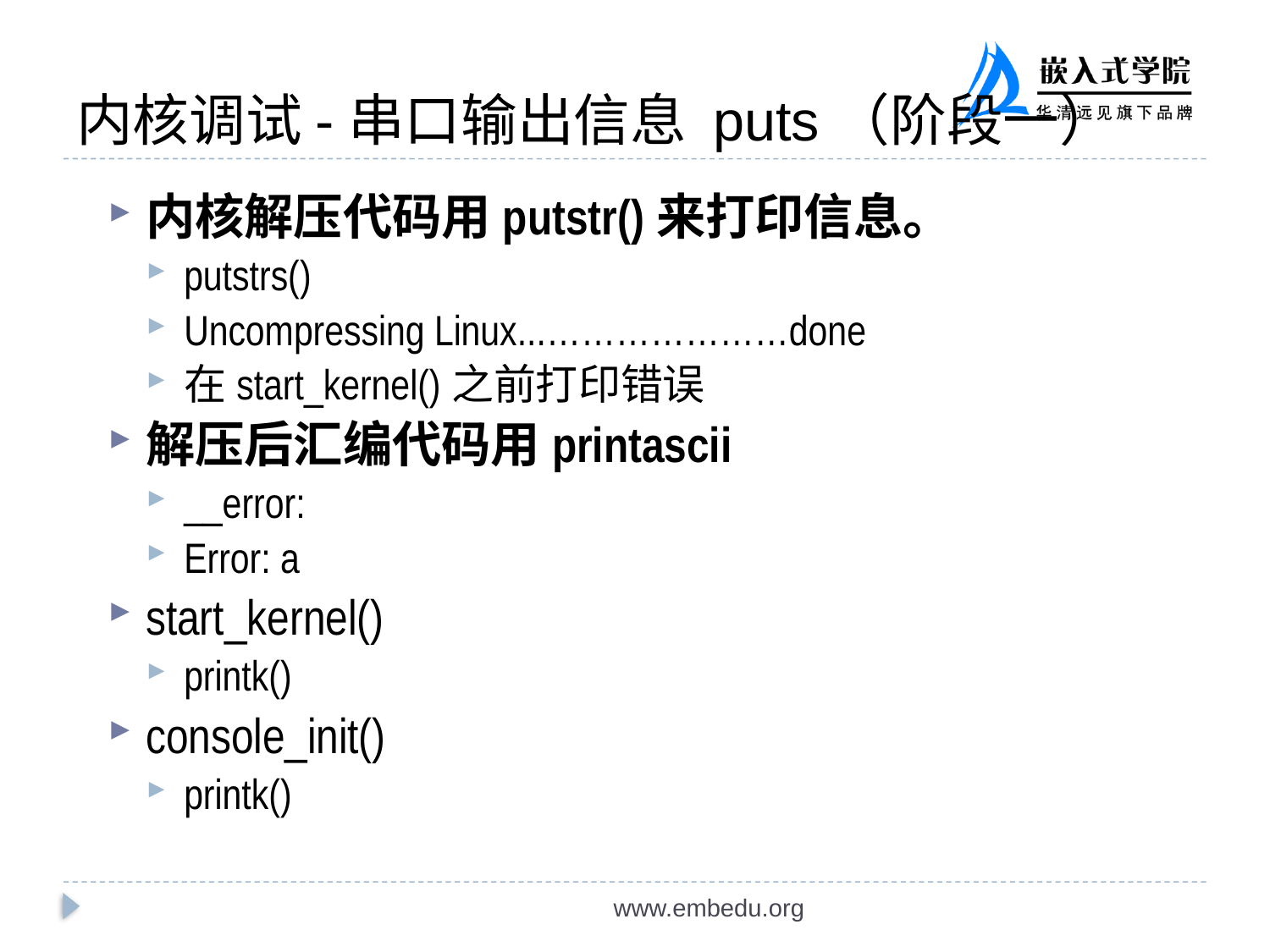

# 内核调试-串口输出信息 puts（阶段一）
内核解压代码用putstr()来打印信息。
putstrs()
Uncompressing Linux...…………………done
在start_kernel()之前打印错误
解压后汇编代码用printascii
__error:
Error: a
start_kernel()
printk()
console_init()
printk()
www.embedu.org